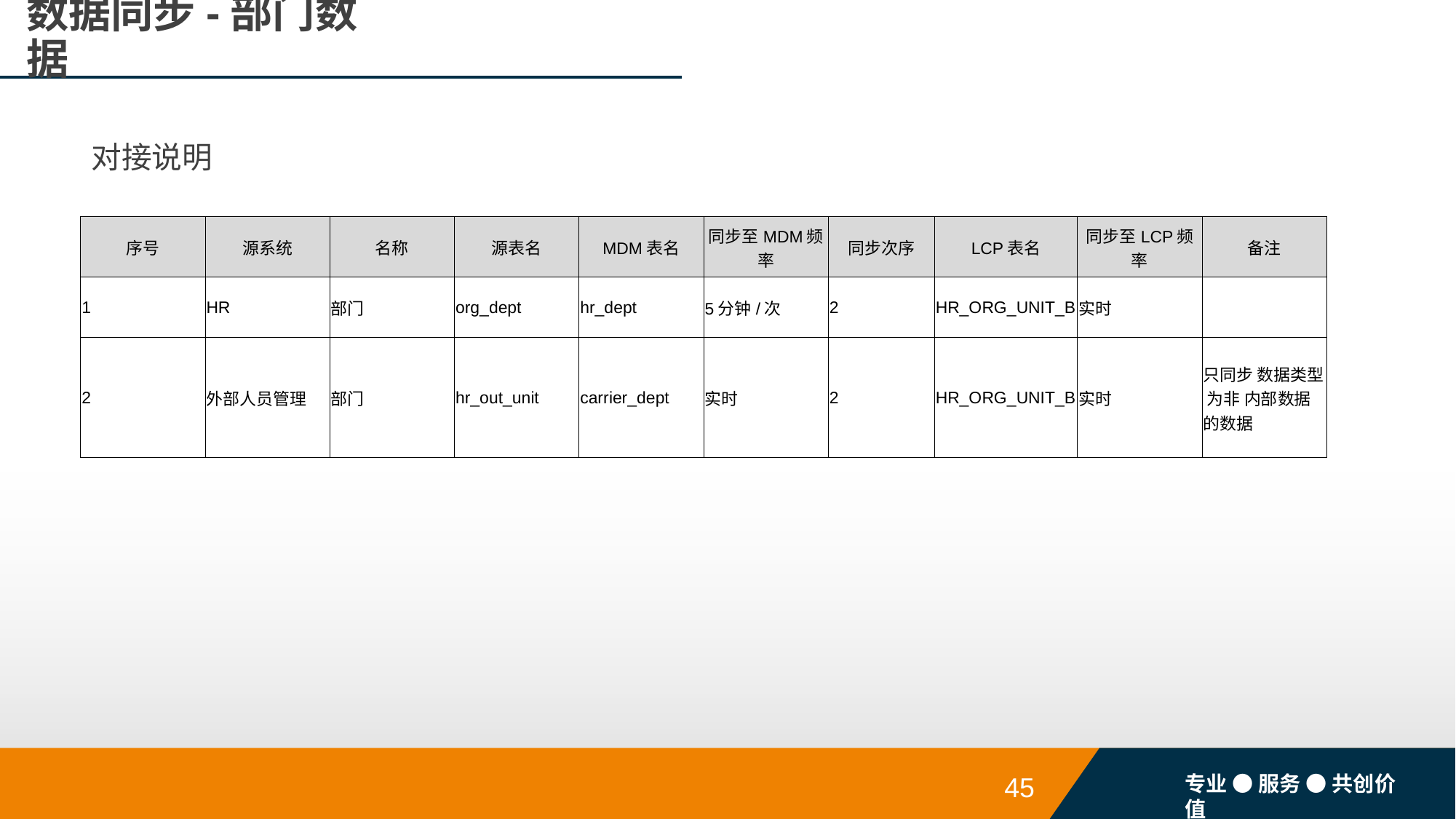

# 数据同步-部门数据
对接说明
| 序号 | 源系统 | 名称 | 源表名 | MDM表名 | 同步至MDM频率 | 同步次序 | LCP表名 | 同步至LCP频率 | 备注 |
| --- | --- | --- | --- | --- | --- | --- | --- | --- | --- |
| 1 | HR | 部门 | org\_dept | hr\_dept | 5分钟/次 | 2 | HR\_ORG\_UNIT\_B | 实时 |  |
| 2 | 外部人员管理 | 部门 | hr\_out\_unit | carrier\_dept | 实时 | 2 | HR\_ORG\_UNIT\_B | 实时 | 只同步 数据类型 为非 内部数据 的数据 |